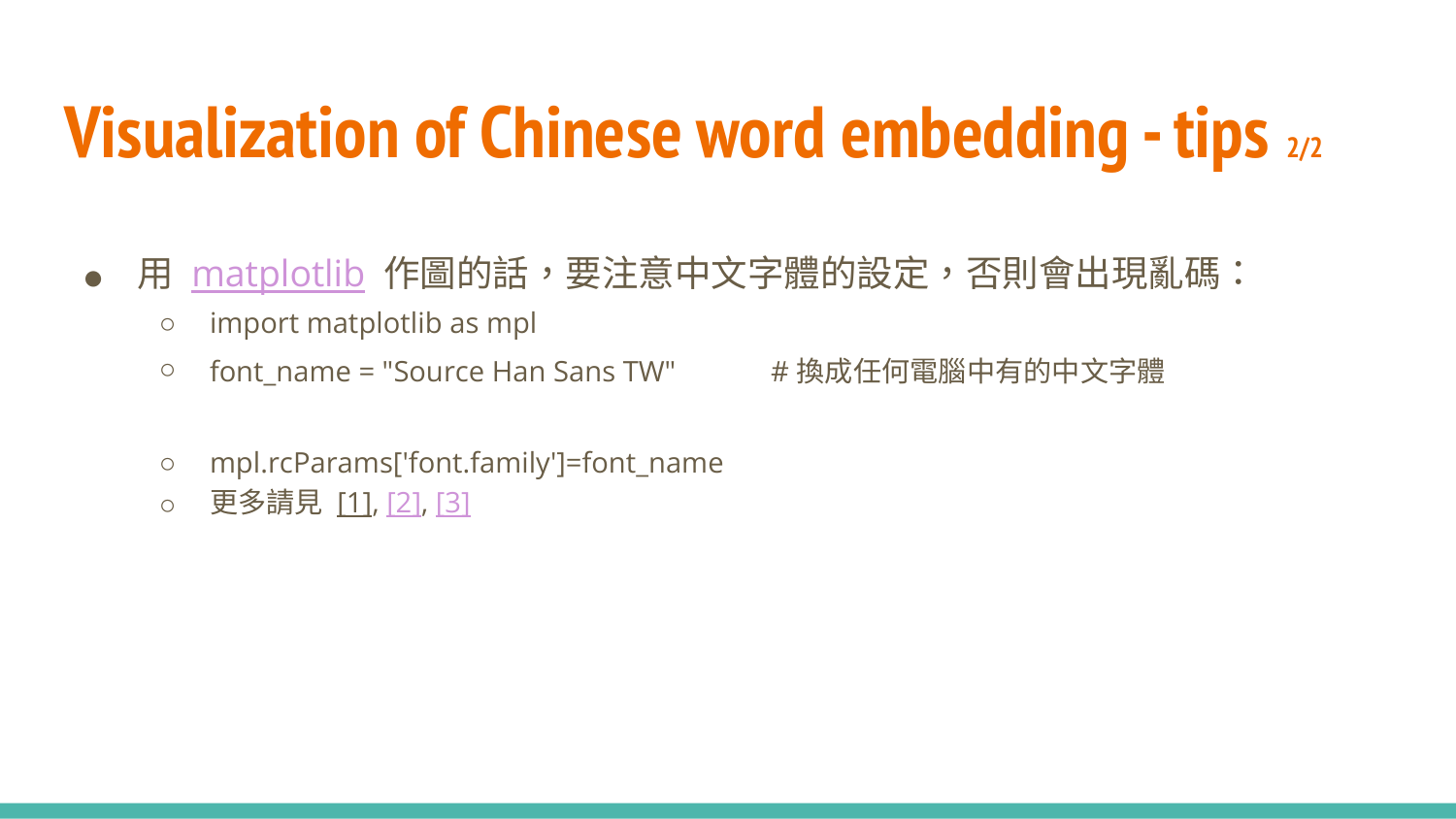

# Visualization of Chinese word embedding - tips 2/2
用 matplotlib 作圖的話，要注意中文字體的設定，否則會出現亂碼：
import matplotlib as mpl
font_name = "Source Han Sans TW"             #換成任何電腦中有的中文字體
mpl.rcParams['font.family']=font_name
更多請見 [1], [2], [3]